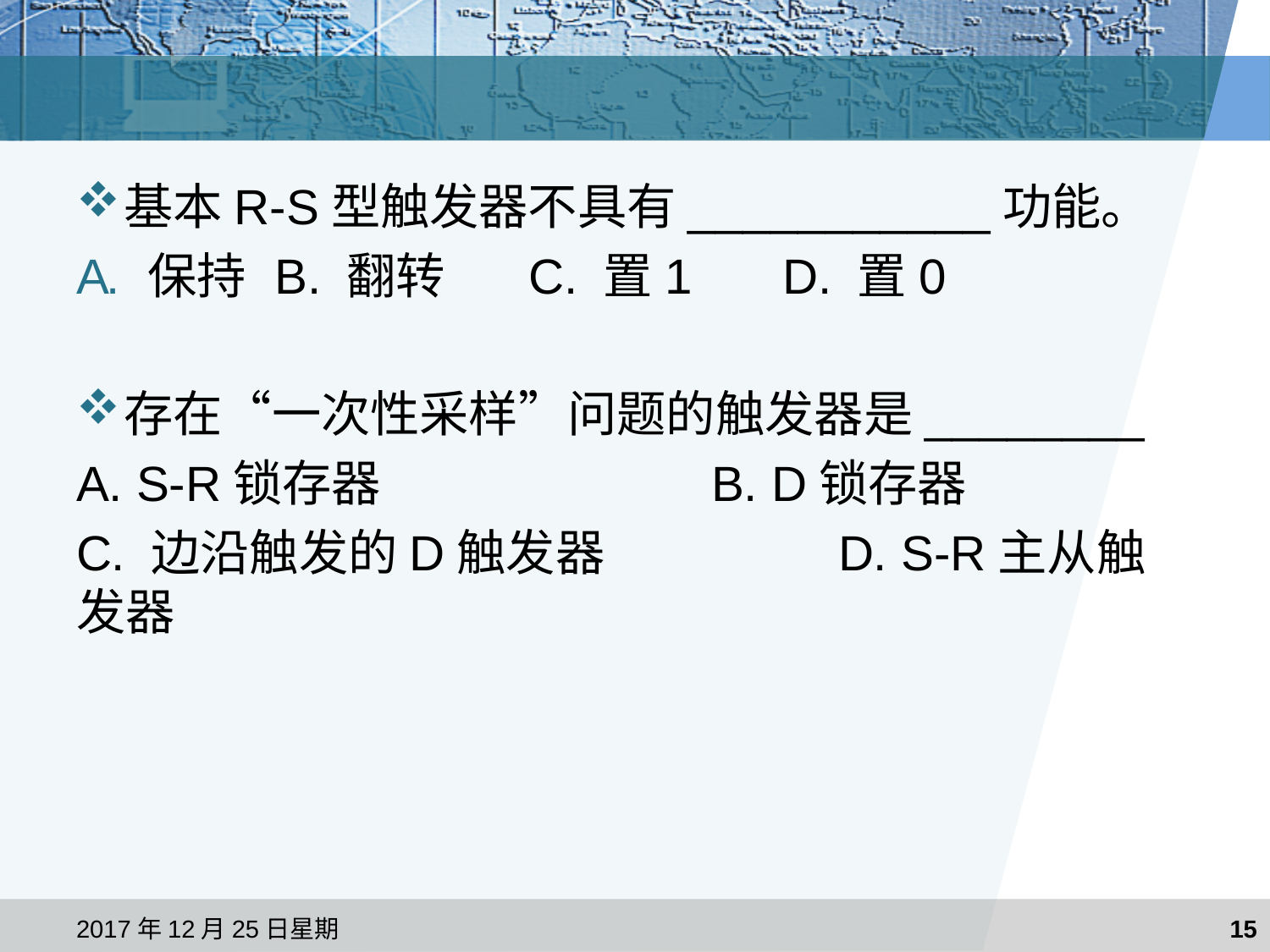

#
基本R-S型触发器不具有___________功能。
保持	B. 翻转	C. 置1	D. 置0

存在“一次性采样”问题的触发器是________
A. S-R锁存器			B. D锁存器
C. 边沿触发的D触发器		D. S-R主从触发器

2017年12月25日星期一
15